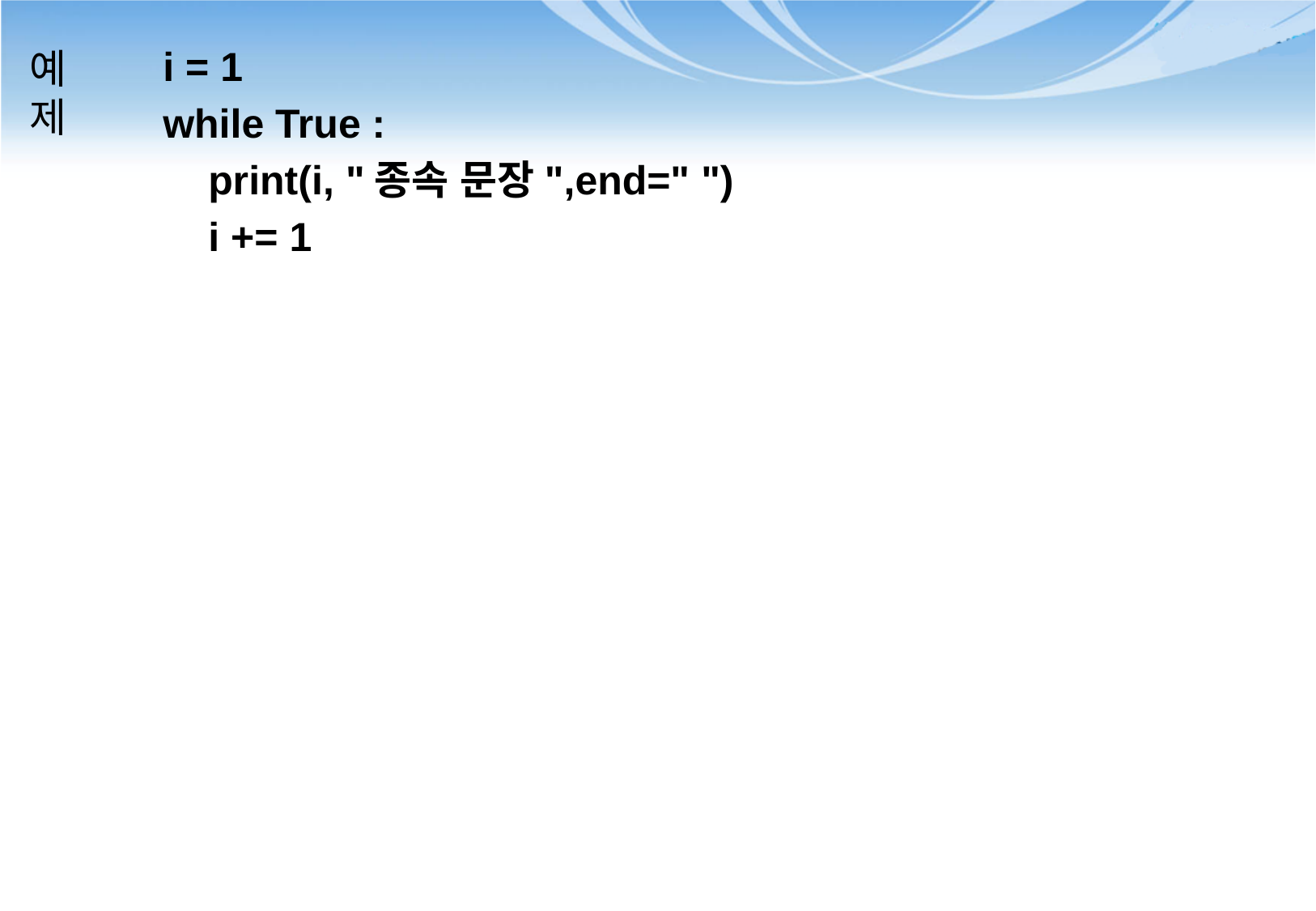

# 예 제
i = 1
while True :
    print(i, "종속 문장",end=" ")
    i += 1